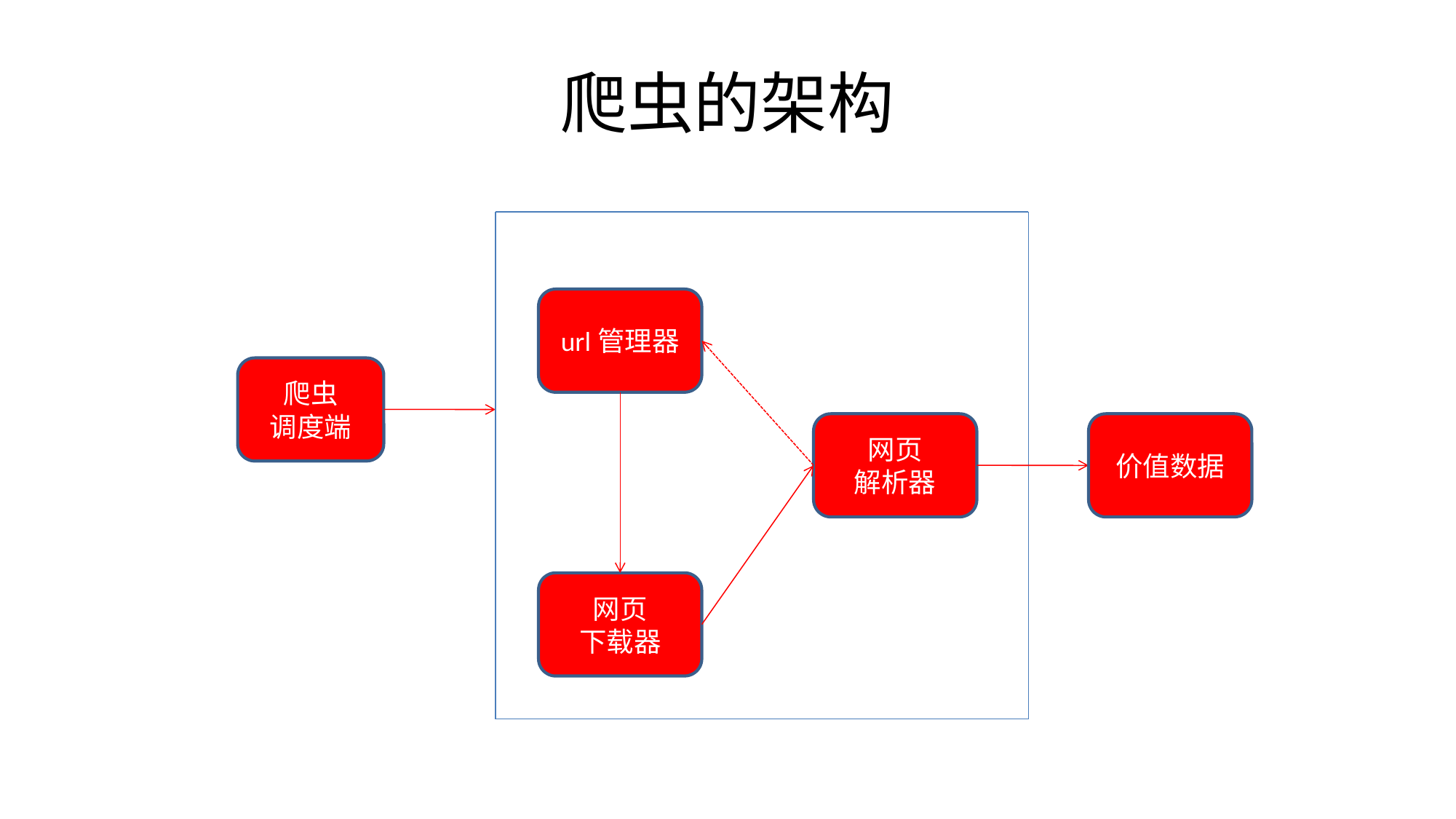

# 爬虫的架构
url管理器
爬虫
调度端
网页
解析器
价值数据
网页
下载器